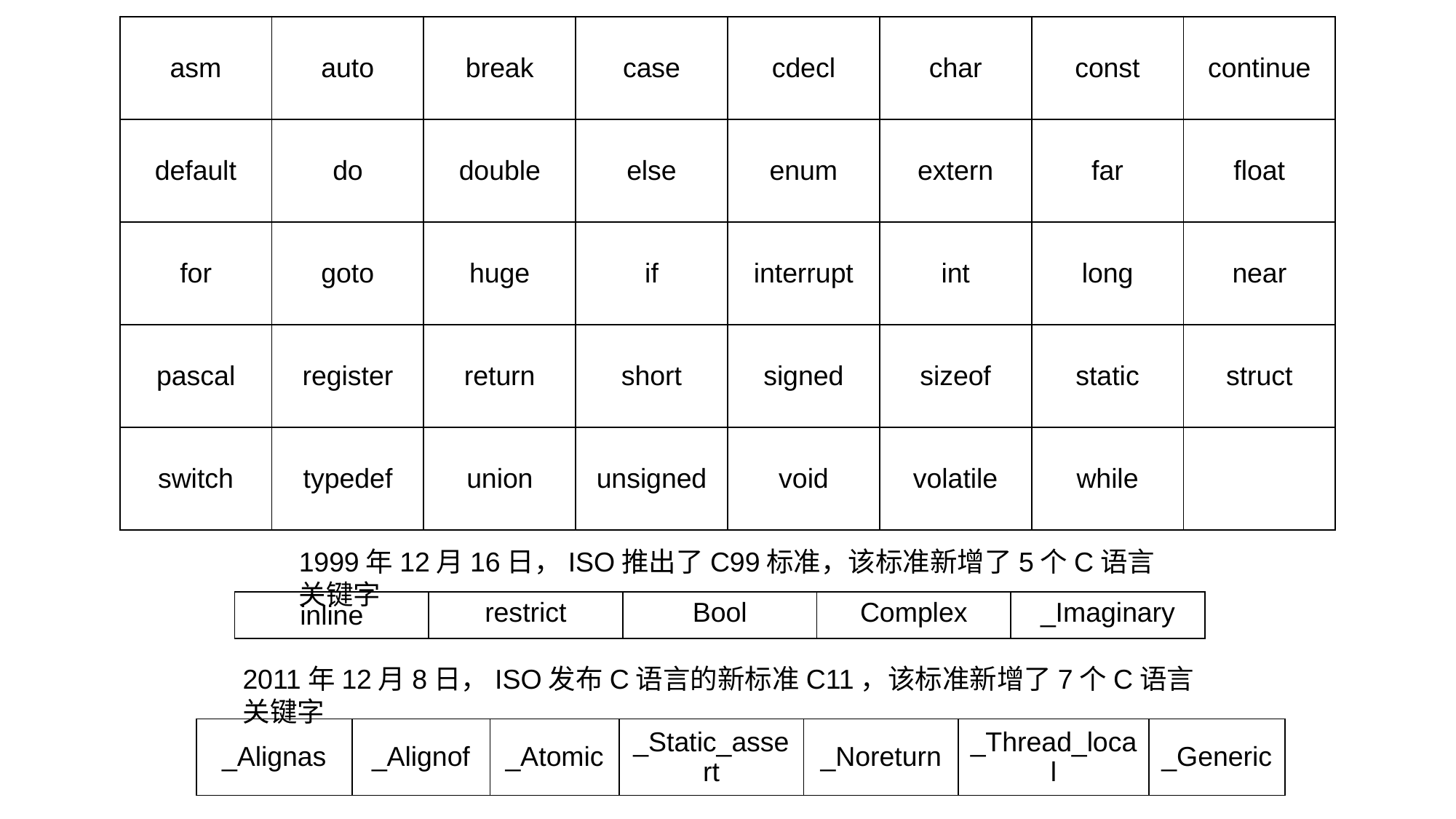

| asm | auto | break | case | cdecl | char | const | continue |
| --- | --- | --- | --- | --- | --- | --- | --- |
| default | do | double | else | enum | extern | far | float |
| for | goto | huge | if | interrupt | int | long | near |
| pascal | register | return | short | signed | sizeof | static | struct |
| switch | typedef | union | unsigned | void | volatile | while |  |
1999年12月16日，ISO推出了C99标准，该标准新增了5个C语言关键字
| inline | restrict | Bool | Complex | \_Imaginary |
| --- | --- | --- | --- | --- |
2011年12月8日，ISO发布C语言的新标准C11，该标准新增了7个C语言关键字
| \_Alignas | \_Alignof | \_Atomic | \_Static\_assert | \_Noreturn | \_Thread\_local | \_Generic |
| --- | --- | --- | --- | --- | --- | --- |